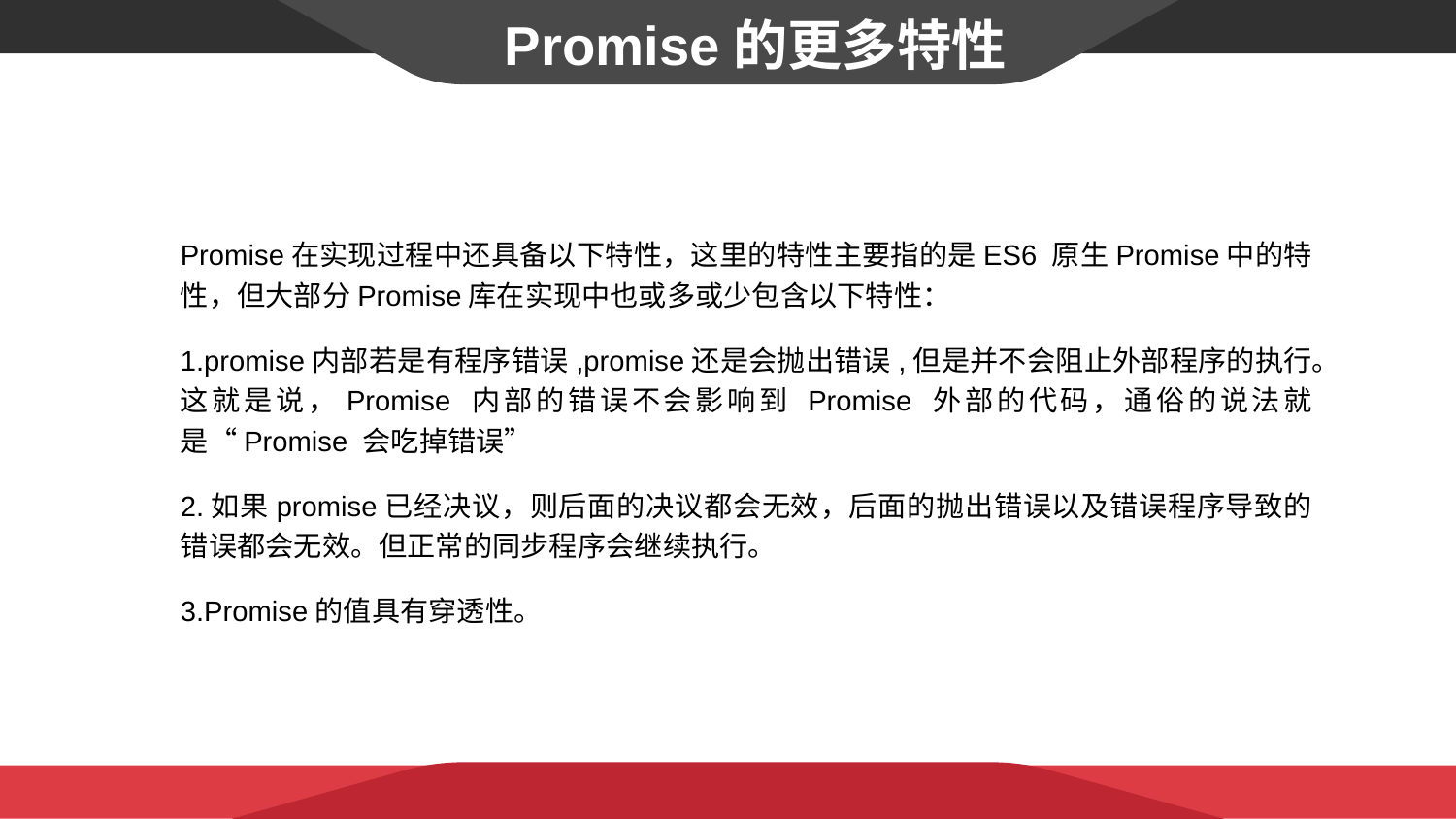

Promise的更多特性
Promise在实现过程中还具备以下特性，这里的特性主要指的是ES6 原生Promise中的特性，但大部分Promise库在实现中也或多或少包含以下特性：
1.promise内部若是有程序错误,promise还是会抛出错误,但是并不会阻止外部程序的执行。这就是说，Promise 内部的错误不会影响到 Promise 外部的代码，通俗的说法就是“Promise 会吃掉错误”
2.如果promise已经决议，则后面的决议都会无效，后面的抛出错误以及错误程序导致的错误都会无效。但正常的同步程序会继续执行。
3.Promise的值具有穿透性。